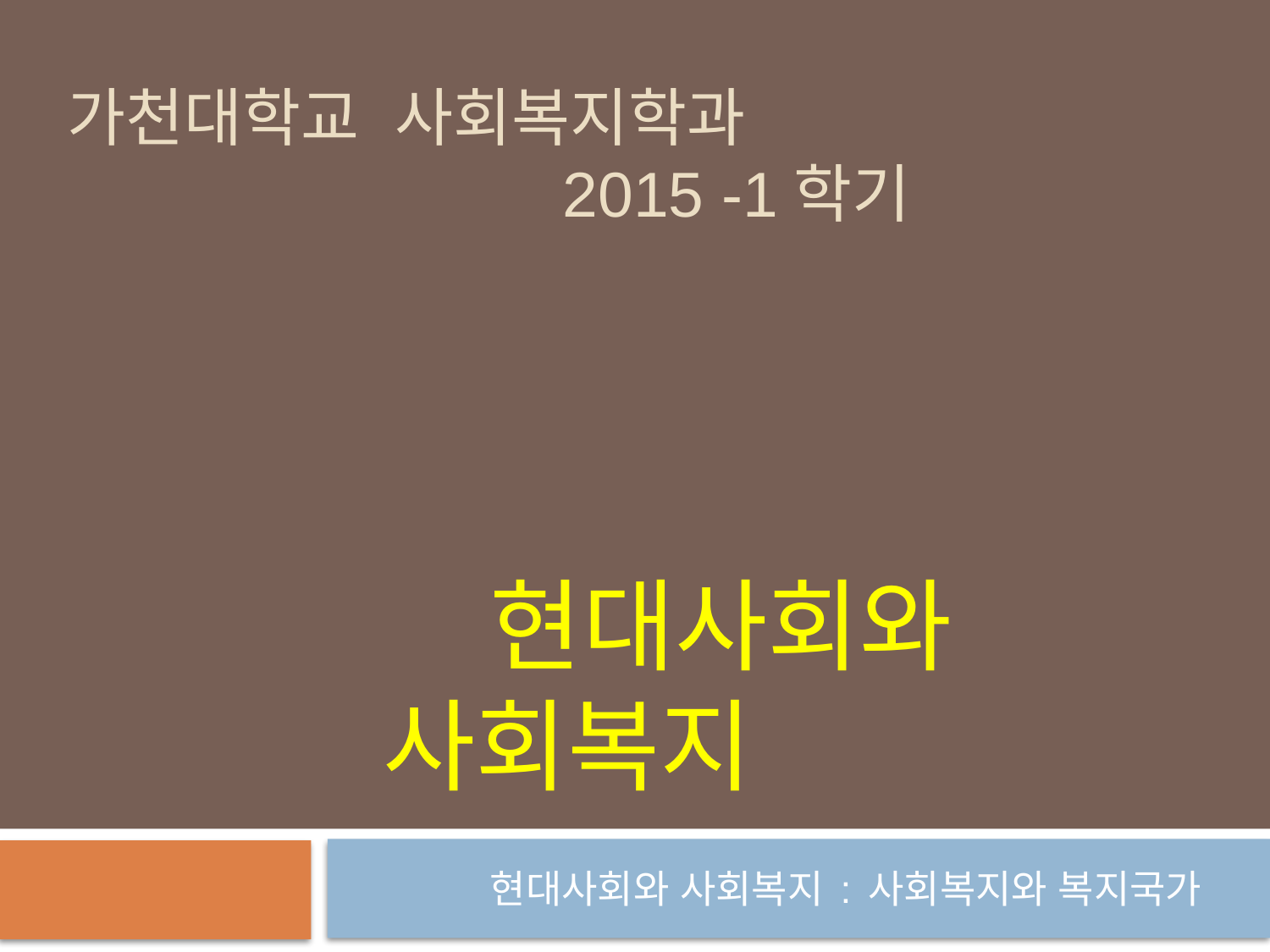

# 가천대학교  사회복지학과 2015 -1학기
   현대사회와 사회복지
             현대사회와 사회복지 : 사회복지와 복지국가